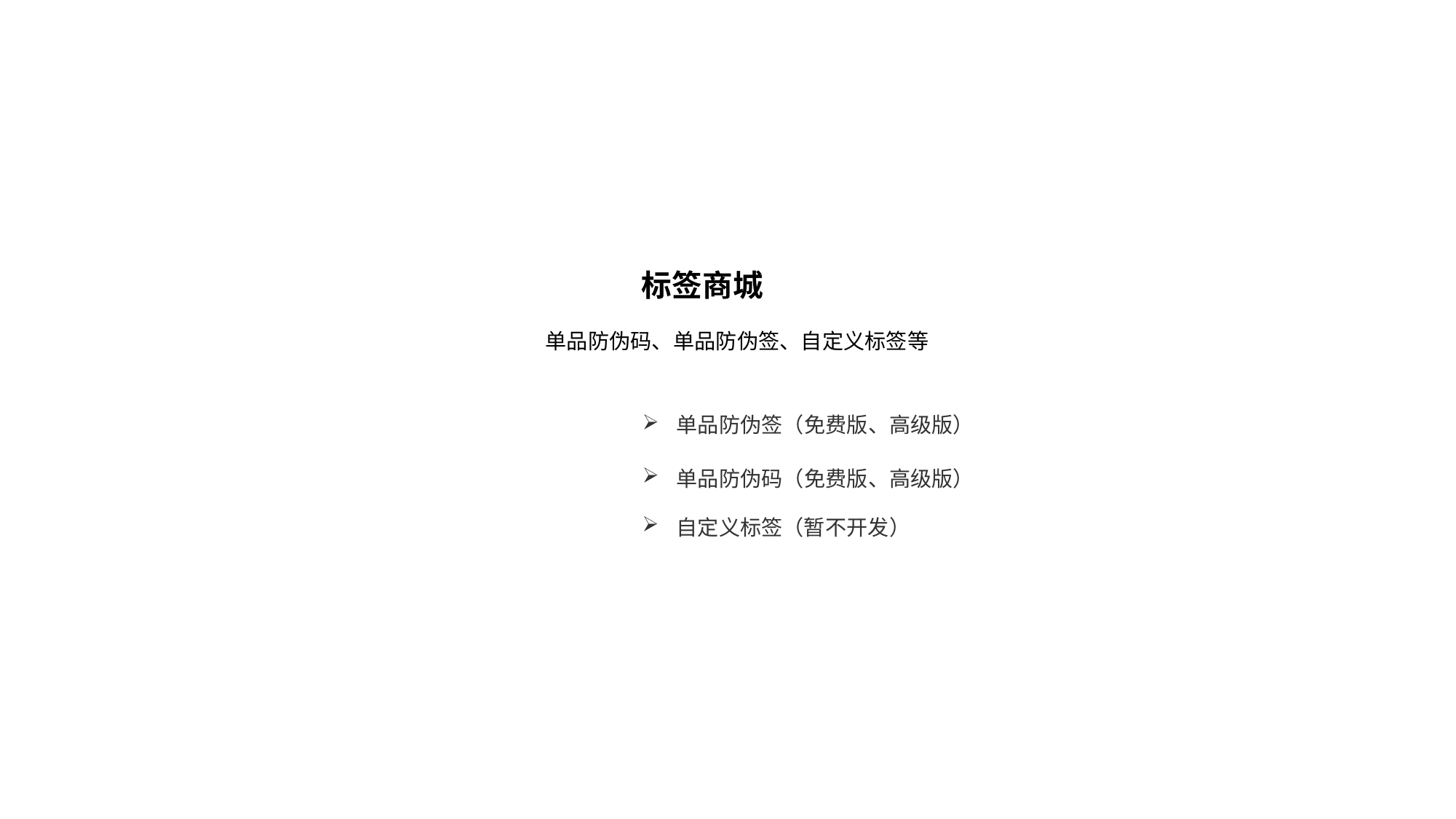

标签商城
单品防伪码、单品防伪签、自定义标签等
单品防伪签（免费版、高级版）
单品防伪码（免费版、高级版）
自定义标签（暂不开发）